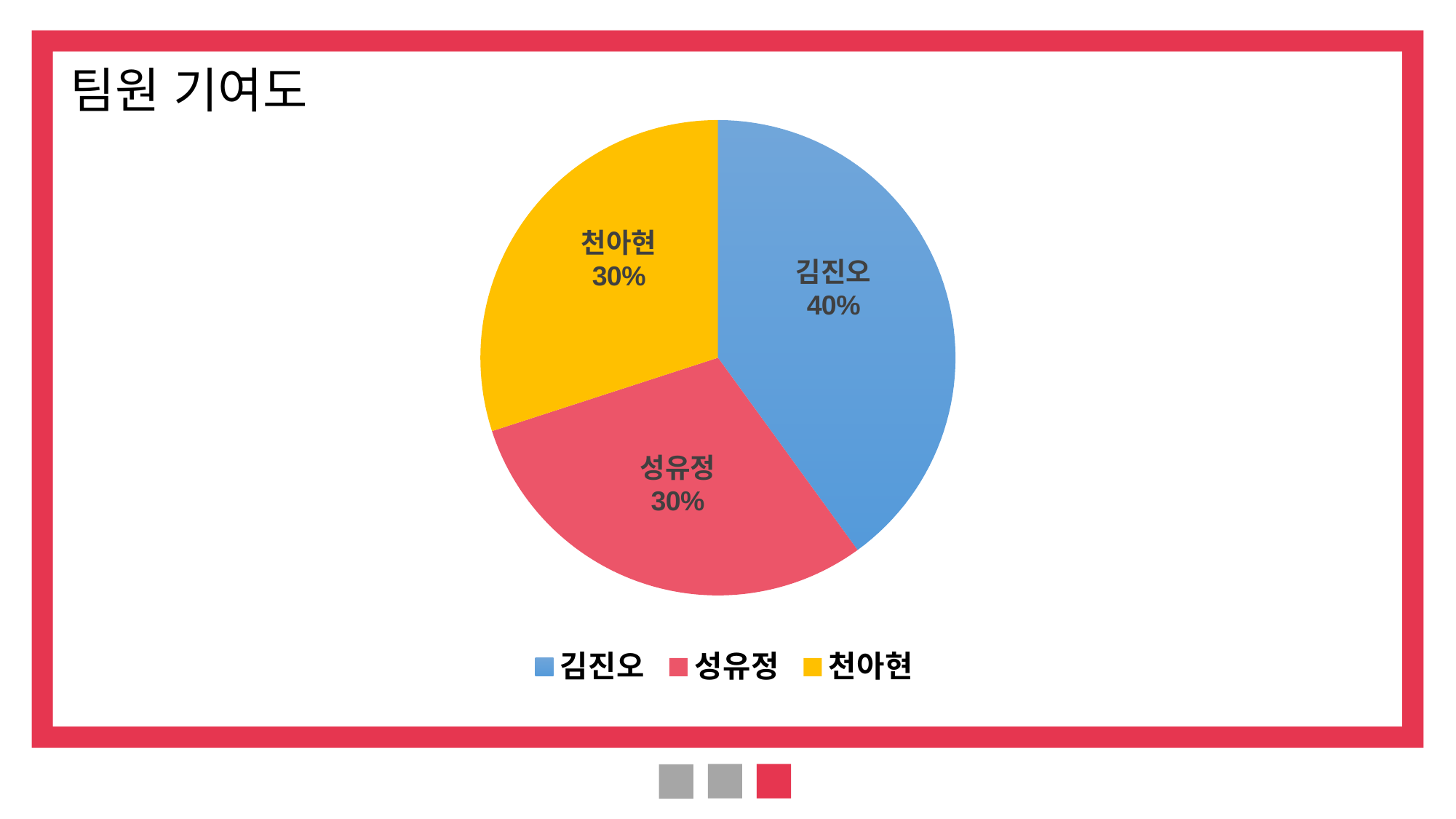

팀원 기여도

### Chart

| Category | 열1 |
|---|---|
| 김진오 | 40.0 |
| 성유정 | 30.0 |
| 천아현 | 30.0 |